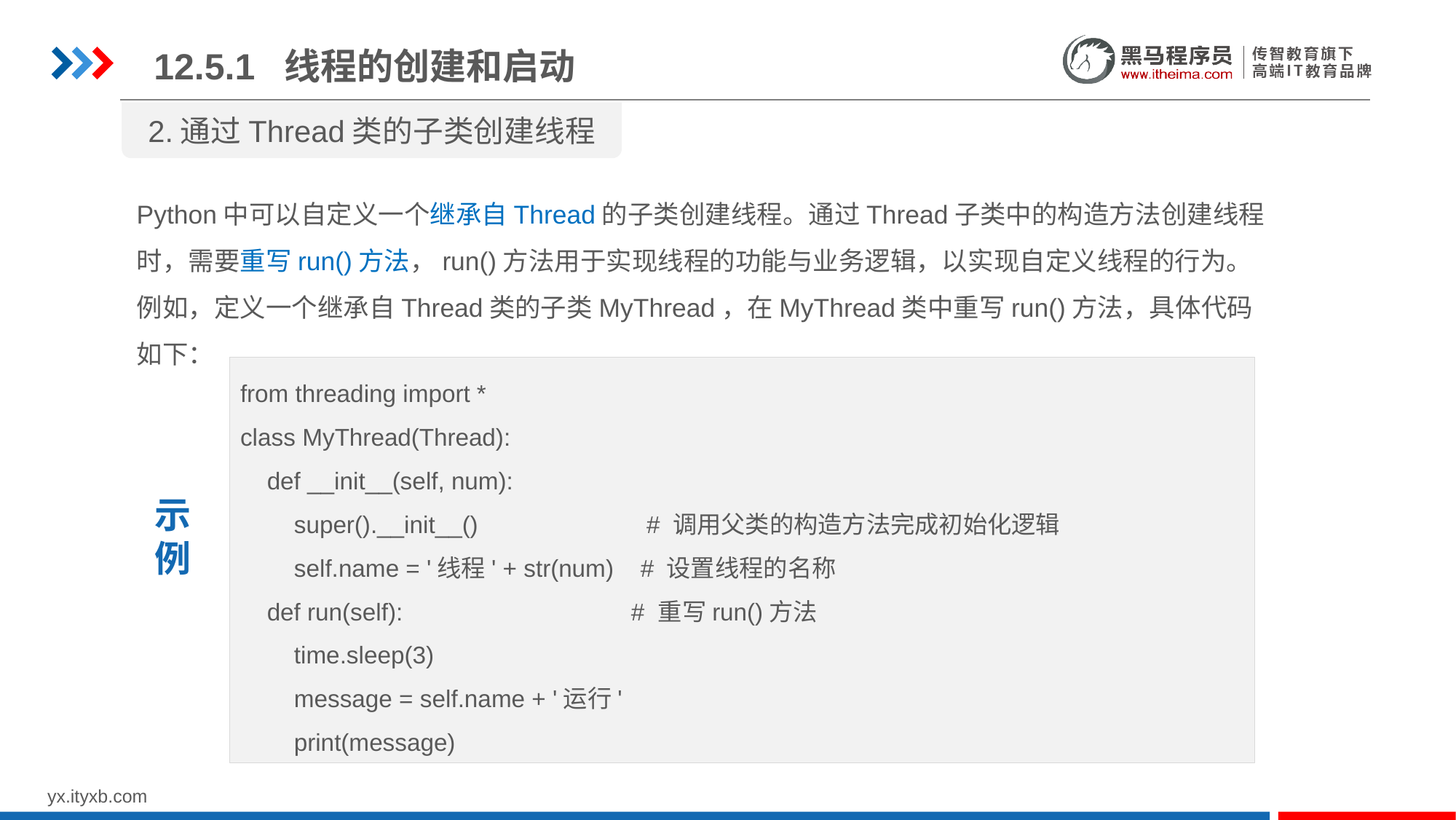

12.5.1  线程的创建和启动

2.通过Thread类的子类创建线程
Python中可以自定义一个继承自Thread的子类创建线程。通过Thread子类中的构造方法创建线程时，需要重写run()方法，run()方法用于实现线程的功能与业务逻辑，以实现自定义线程的行为。例如，定义一个继承自Thread类的子类MyThread，在MyThread类中重写run()方法，具体代码如下：
from threading import *
class MyThread(Thread):
    def __init__(self, num):
        super().__init__()                         # 调用父类的构造方法完成初始化逻辑
        self.name = '线程' + str(num)    # 设置线程的名称
    def run(self):                                  # 重写run()方法
        time.sleep(3)
        message = self.name + '运行'
        print(message)
示
例